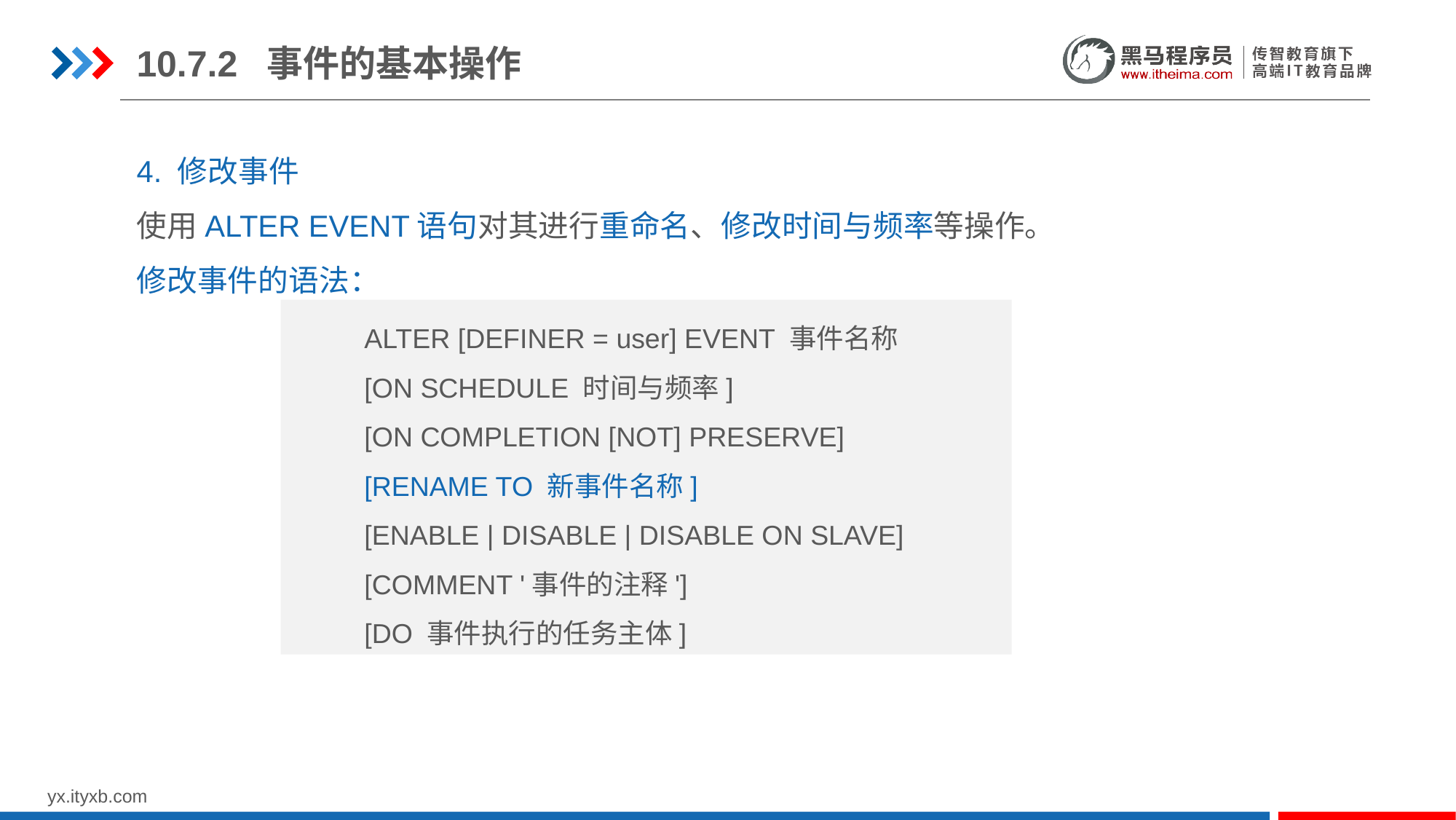

10.7.2  事件的基本操作
4. 修改事件
使用ALTER EVENT语句对其进行重命名、修改时间与频率等操作。
修改事件的语法：
ALTER [DEFINER = user] EVENT 事件名称
[ON SCHEDULE 时间与频率]
[ON COMPLETION [NOT] PRESERVE]
[RENAME TO 新事件名称]
[ENABLE | DISABLE | DISABLE ON SLAVE]
[COMMENT '事件的注释']
[DO 事件执行的任务主体]